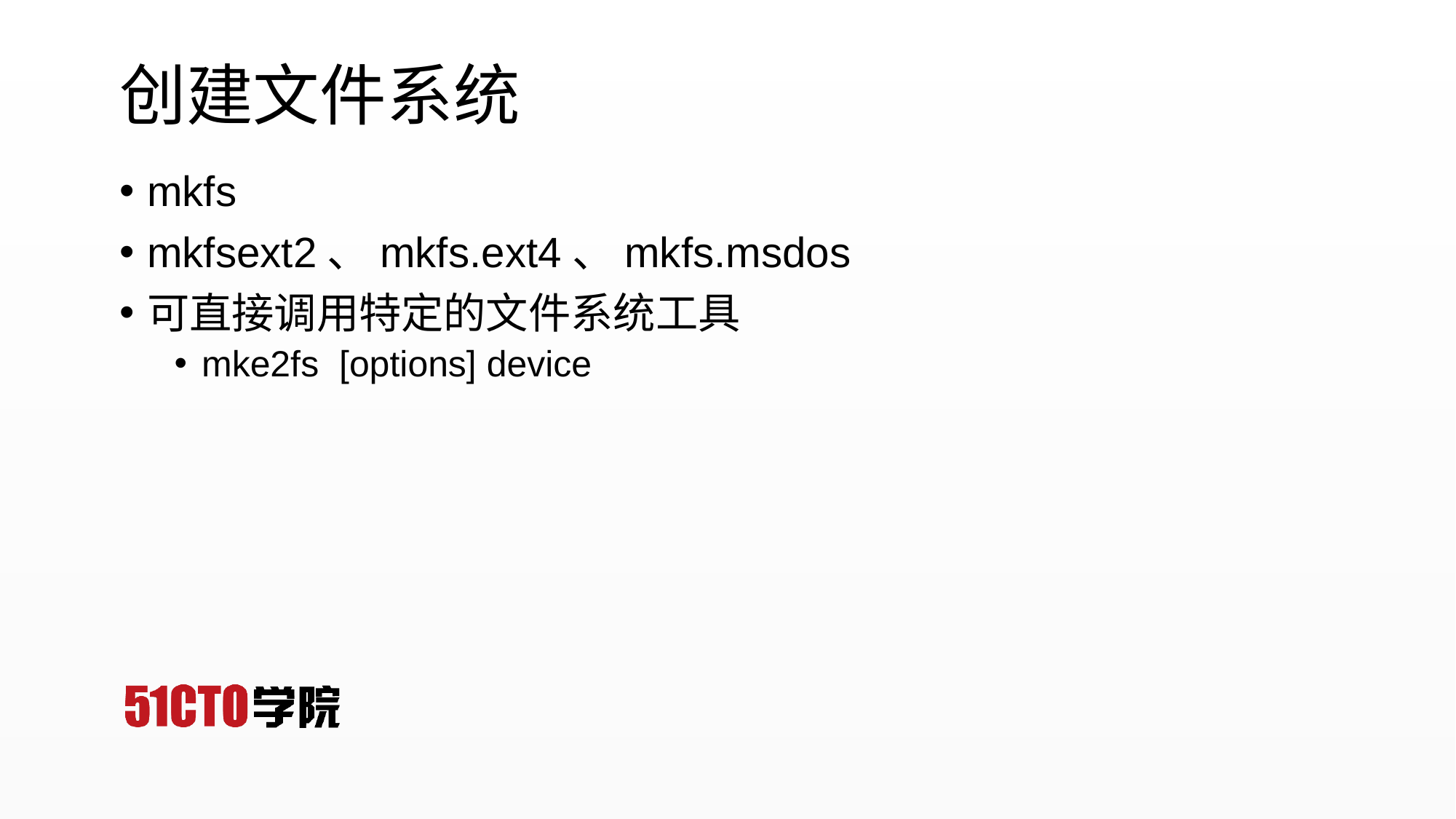

# 创建文件系统
mkfs
mkfsext2、mkfs.ext4、mkfs.msdos
可直接调用特定的文件系统工具
mke2fs  [options] device